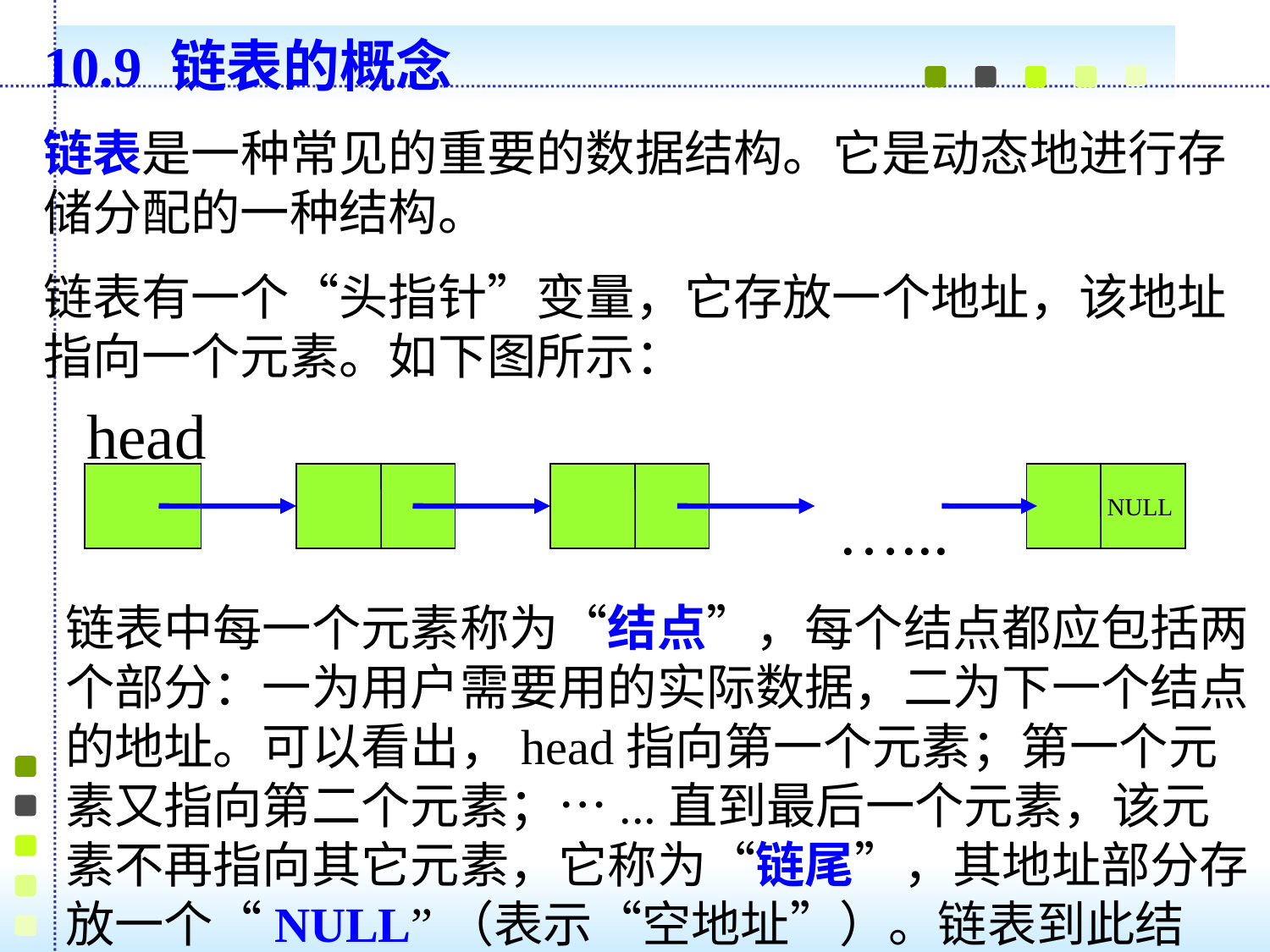

10.9 链表的概念
链表是一种常见的重要的数据结构。它是动态地进行存储分配的一种结构。
链表有一个“头指针”变量，它存放一个地址，该地址指向一个元素。如下图所示：
head

NULL

…...

链表中每一个元素称为“结点”，每个结点都应包括两个部分：一为用户需要用的实际数据，二为下一个结点的地址。可以看出，head指向第一个元素；第一个元素又指向第二个元素；…...直到最后一个元素，该元素不再指向其它元素，它称为“链尾”，其地址部分存放一个“NULL”（表示“空地址”）。链表到此结束。